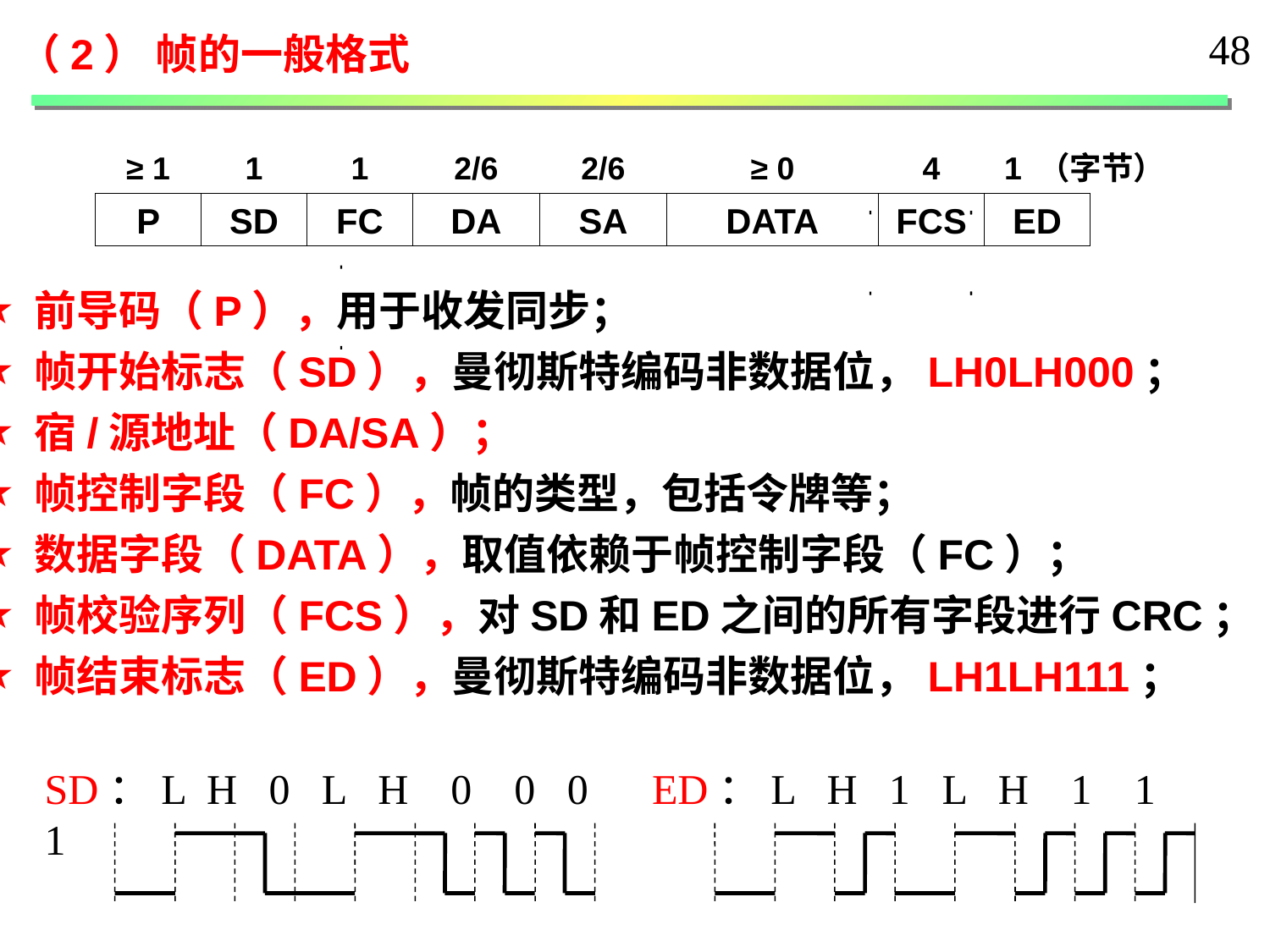

48
（2） 帧的一般格式

≥ 1
1
1
2/6
2/6
≥ 0
4
1 （字节）
P
SD
FC
DA
SA
DATA
FCS
ED

 前导码（P），用于收发同步；
 帧开始标志（SD），曼彻斯特编码非数据位，LH0LH000；
 宿/源地址（DA/SA）；
 帧控制字段（FC），帧的类型，包括令牌等；
 数据字段（DATA），取值依赖于帧控制字段（FC）；
 帧校验序列（FCS），对SD和ED之间的所有字段进行CRC；
 帧结束标志（ED），曼彻斯特编码非数据位，LH1LH111；

SD：L  H   0   L   H    0    0   0      ED：L   H   1   L   H    1    1   1